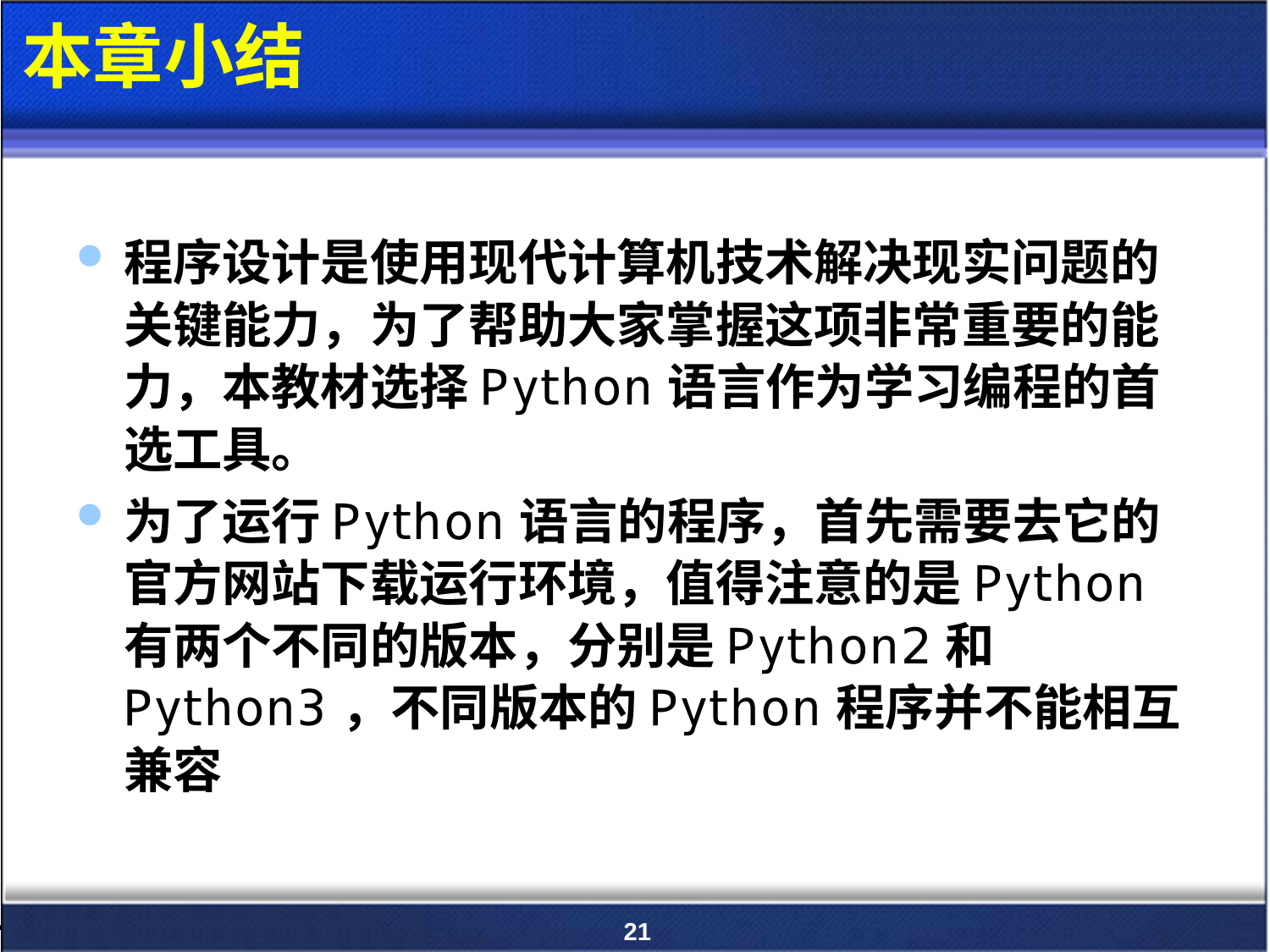

# 本章小结
程序设计是使用现代计算机技术解决现实问题的关键能力，为了帮助大家掌握这项非常重要的能力，本教材选择Python语言作为学习编程的首选工具。
为了运行Python语言的程序，首先需要去它的官方网站下载运行环境，值得注意的是Python有两个不同的版本，分别是Python2和Python3，不同版本的Python程序并不能相互兼容
21